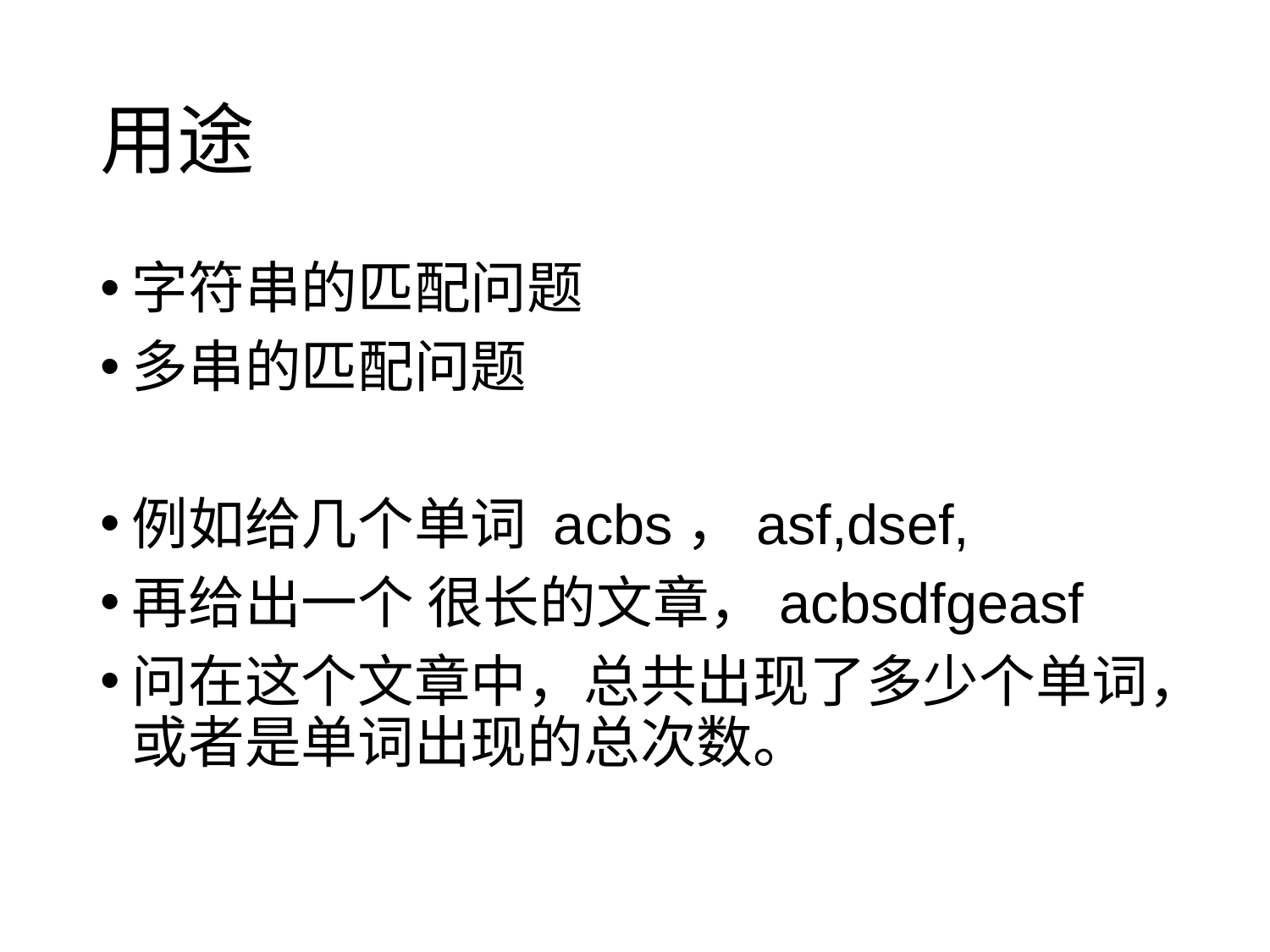

# 用途
字符串的匹配问题
多串的匹配问题

例如给几个单词 acbs，asf,dsef,
再给出一个 很长的文章，acbsdfgeasf
问在这个文章中，总共出现了多少个单词，或者是单词出现的总次数。